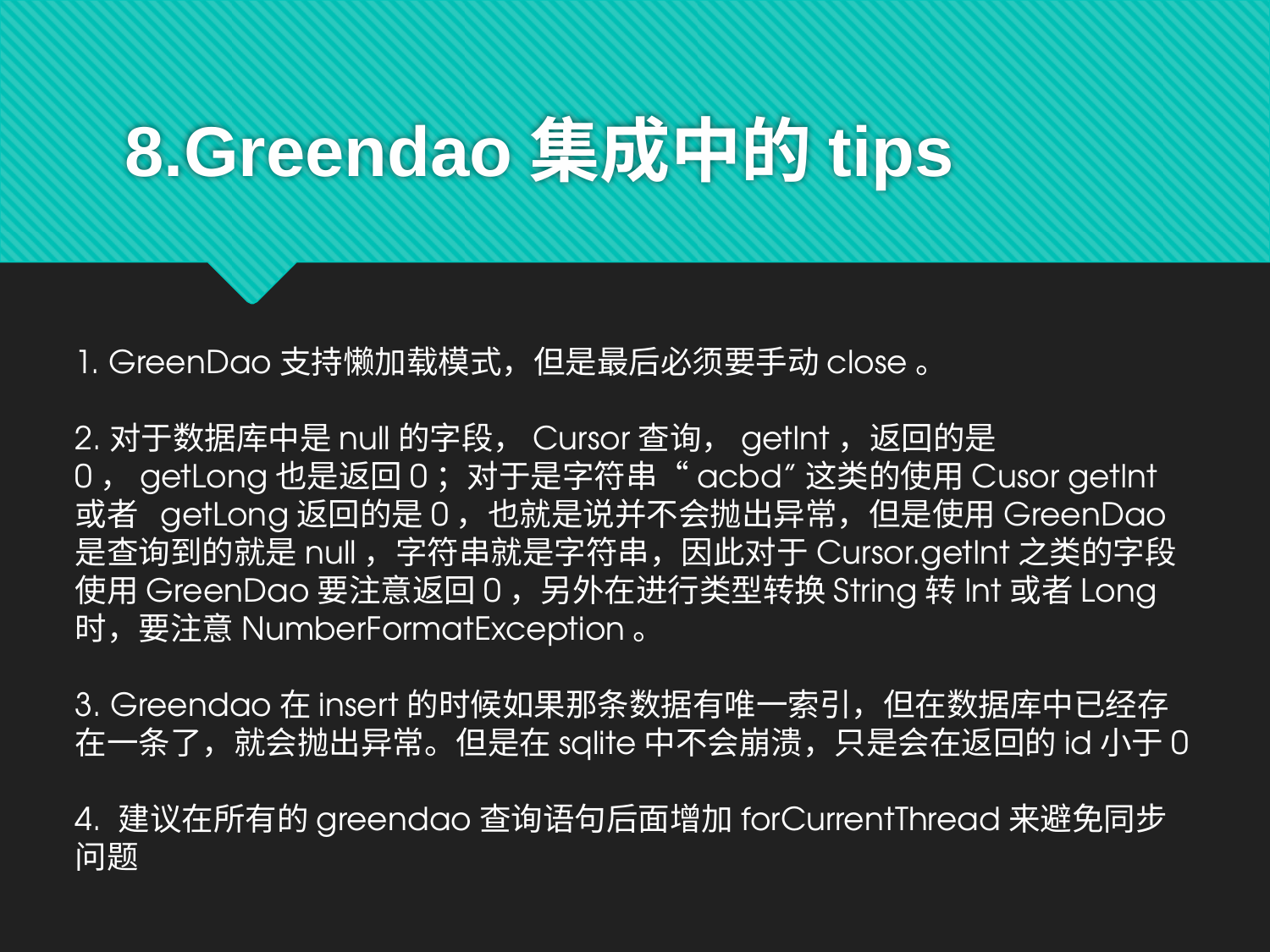

# 8.Greendao集成中的tips
1. GreenDao支持懒加载模式，但是最后必须要手动close。

2.对于数据库中是null的字段，Cursor查询，getInt，返回的是0，getLong也是返回0；对于是字符串“acbd”这类的使用Cusor getInt 或者  getLong返回的是0，也就是说并不会抛出异常，但是使用GreenDao是查询到的就是null，字符串就是字符串，因此对于Cursor.getInt之类的字段使用GreenDao要注意返回0，另外在进行类型转换String转Int或者Long时，要注意NumberFormatException。

3. Greendao在insert的时候如果那条数据有唯一索引，但在数据库中已经存在一条了，就会抛出异常。但是在sqlite中不会崩溃，只是会在返回的id小于0

4. 建议在所有的greendao查询语句后面增加forCurrentThread来避免同步问题